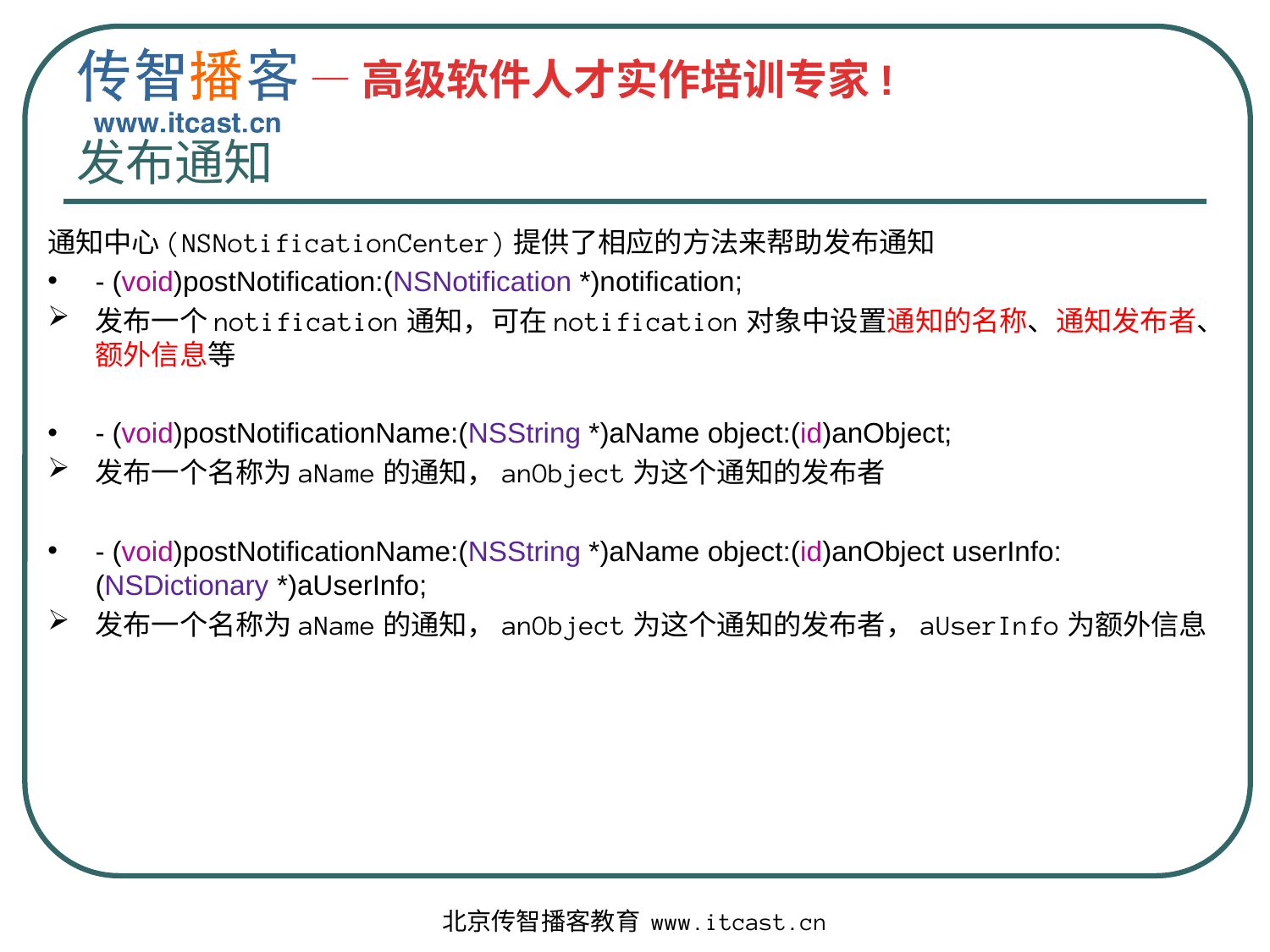

# 发布通知
通知中心(NSNotificationCenter)提供了相应的方法来帮助发布通知
- (void)postNotification:(NSNotification *)notification;
发布一个notification通知，可在notification对象中设置通知的名称、通知发布者、额外信息等

- (void)postNotificationName:(NSString *)aName object:(id)anObject;
发布一个名称为aName的通知，anObject为这个通知的发布者

- (void)postNotificationName:(NSString *)aName object:(id)anObject userInfo:(NSDictionary *)aUserInfo;
发布一个名称为aName的通知，anObject为这个通知的发布者，aUserInfo为额外信息